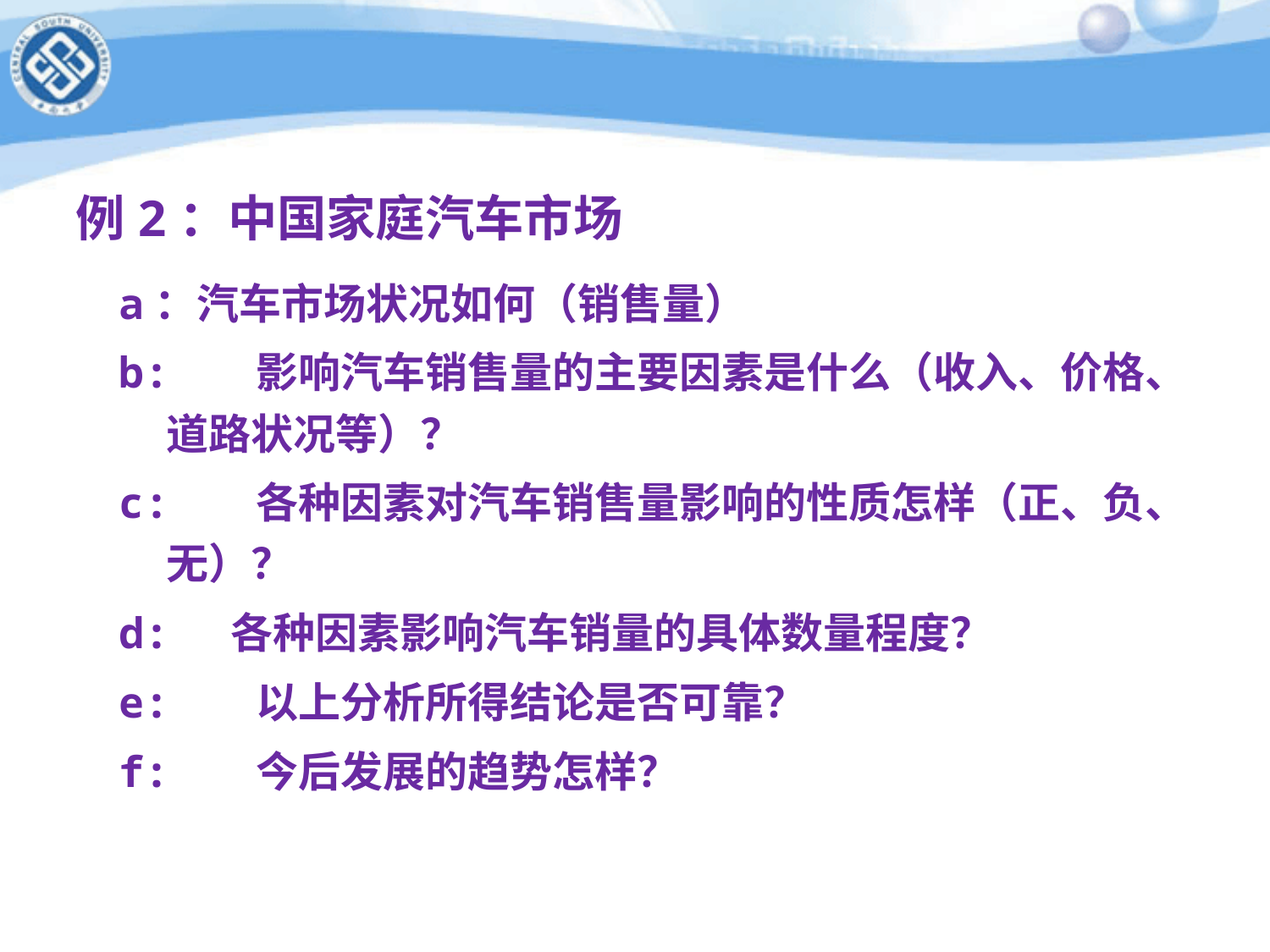

# 例2：中国家庭汽车市场
a：汽车市场状况如何（销售量）
b:   影响汽车销售量的主要因素是什么（收入、价格、道路状况等）？
c:   各种因素对汽车销售量影响的性质怎样（正、负、无）？
d:  各种因素影响汽车销量的具体数量程度？
e:   以上分析所得结论是否可靠？
f:   今后发展的趋势怎样？